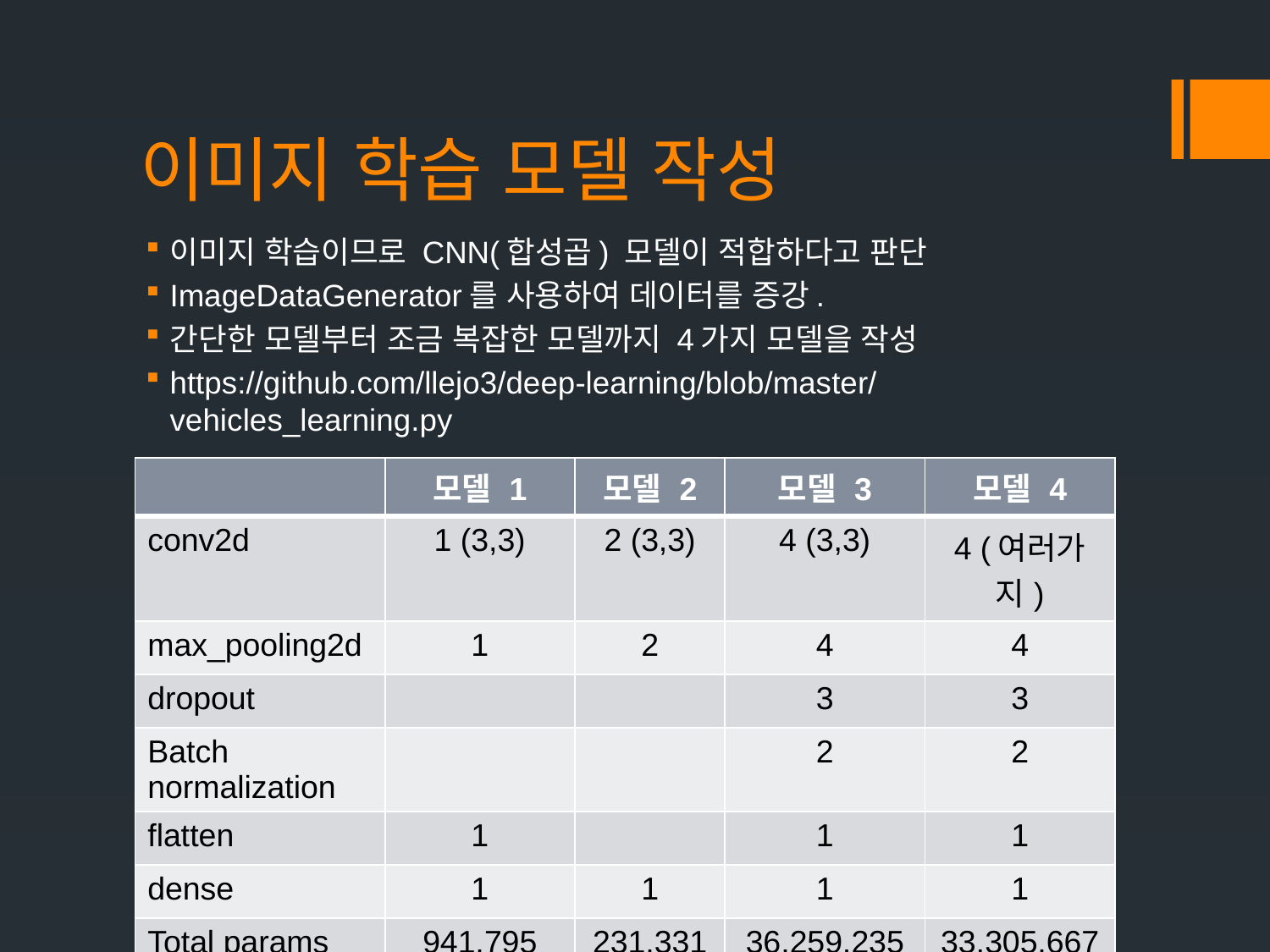

# 이미지 학습 모델 작성
이미지 학습이므로 CNN(합성곱) 모델이 적합하다고 판단
ImageDataGenerator를 사용하여 데이터를 증강.
간단한 모델부터 조금 복잡한 모델까지 4가지 모델을 작성
https://github.com/llejo3/deep-learning/blob/master/vehicles_learning.py

|  | 모델 1 | 모델 2 | 모델 3 | 모델 4 |
| --- | --- | --- | --- | --- |
| conv2d | 1 (3,3) | 2 (3,3) | 4 (3,3) | 4 (여러가지) |
| max\_pooling2d | 1 | 2 | 4 | 4 |
| dropout |  |  | 3 | 3 |
| Batch normalization |  |  | 2 | 2 |
| flatten | 1 |  | 1 | 1 |
| dense | 1 | 1 | 1 | 1 |
| Total params | 941,795 | 231,331 | 36,259,235 | 33,305,667 |